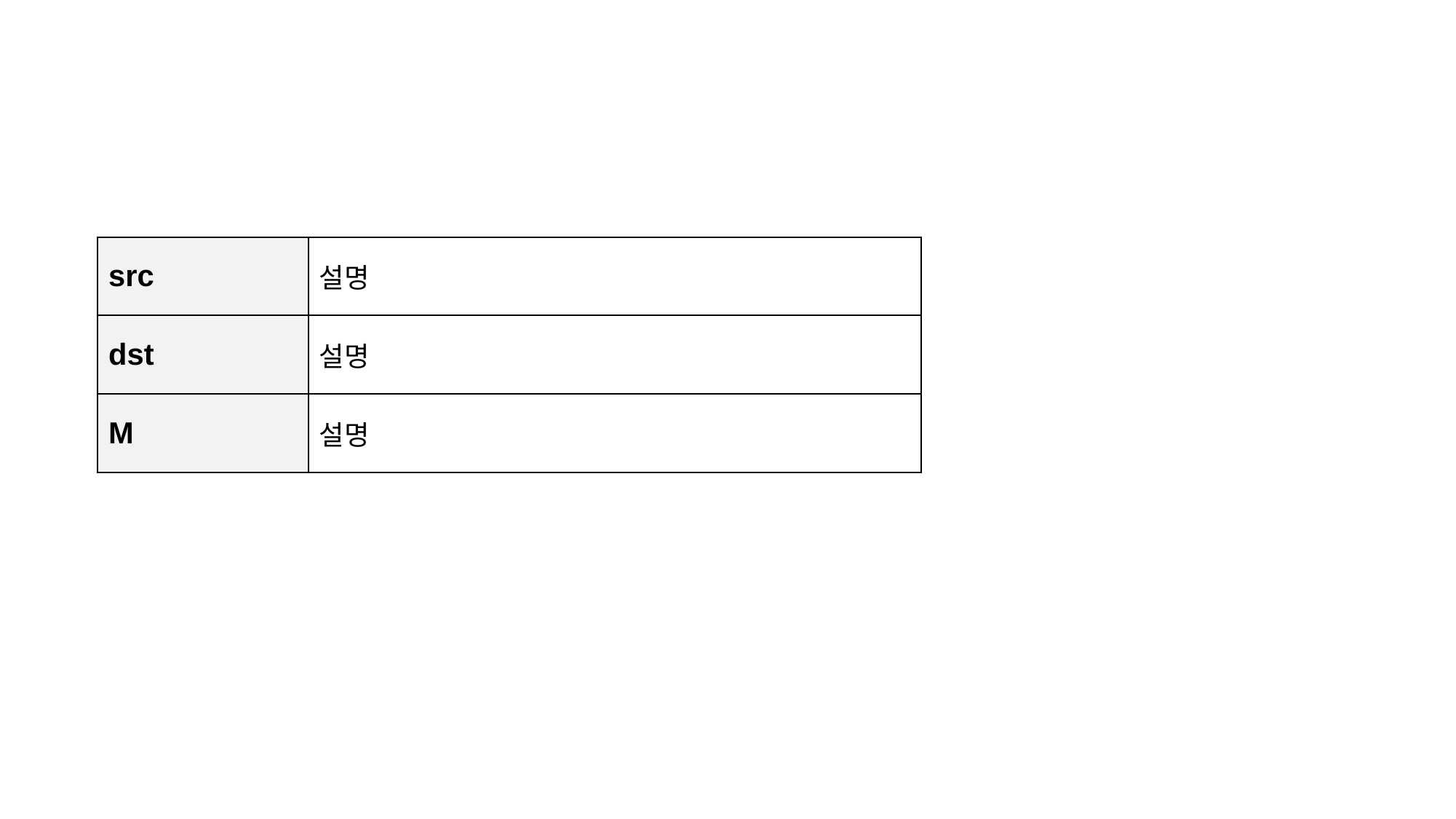

| src | 설명 |
| --- | --- |
| dst | 설명 |
| M | 설명 |